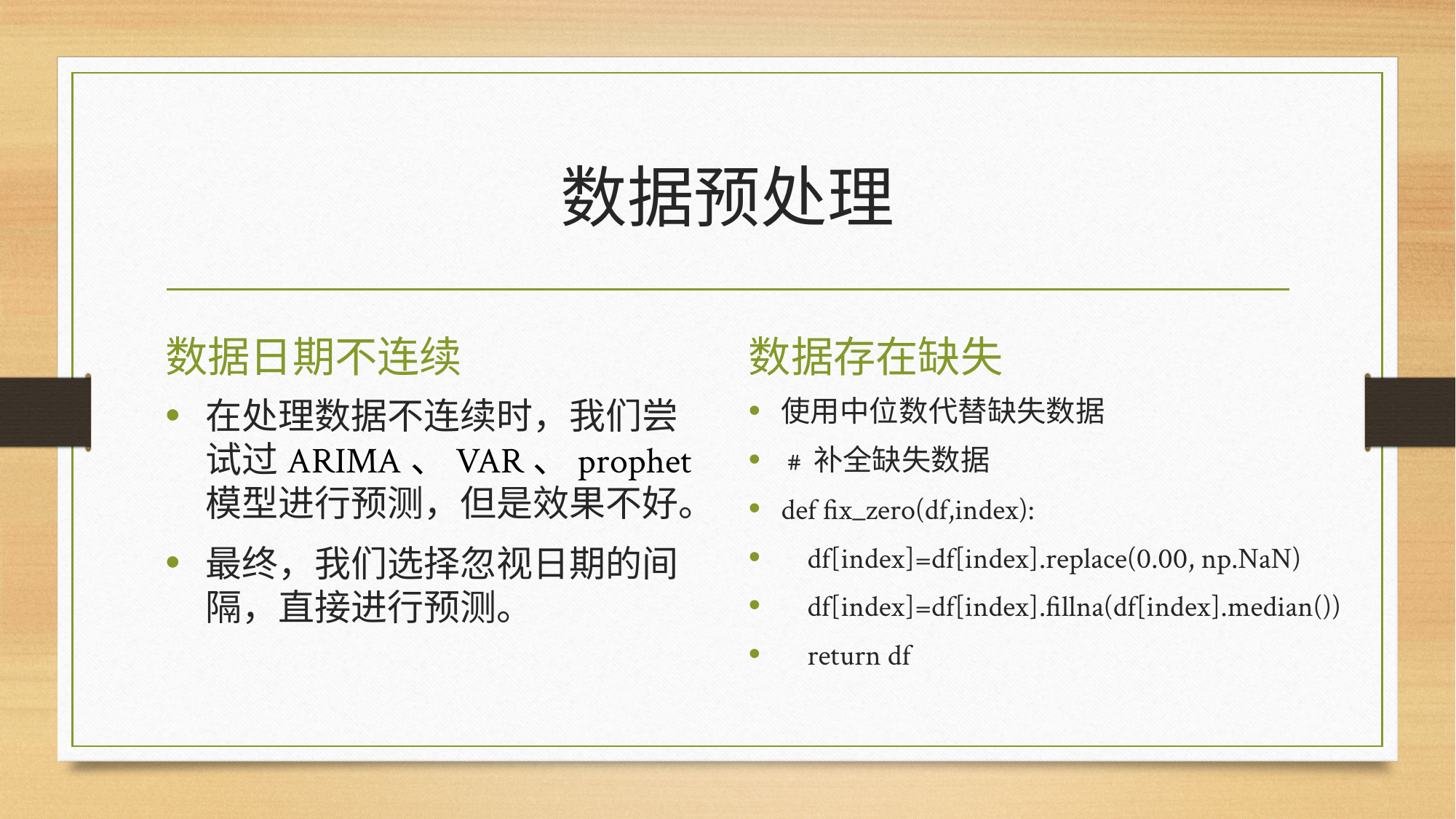

# 数据预处理
数据日期不连续
数据存在缺失
在处理数据不连续时，我们尝试过ARIMA、VAR、prophet模型进行预测，但是效果不好。
最终，我们选择忽视日期的间隔，直接进行预测。
使用中位数代替缺失数据
 # 补全缺失数据
def fix_zero(df,index):
    df[index]=df[index].replace(0.00, np.NaN)
    df[index]=df[index].fillna(df[index].median())
    return df